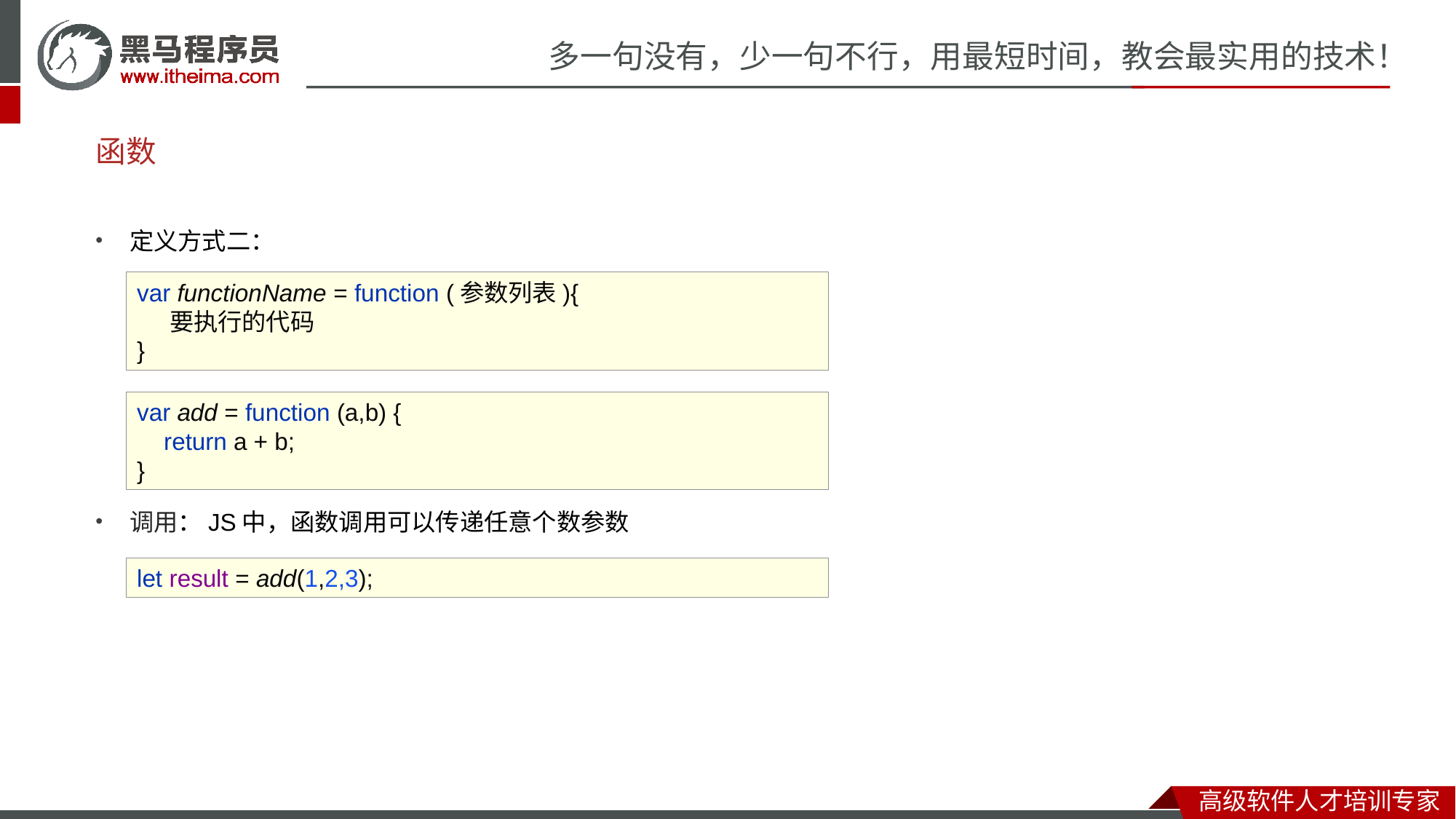

# 函数
定义方式二：
var functionName = function (参数列表){
    要执行的代码
}
var add = function (a,b) {
    return a + b;
}
调用：JS中，函数调用可以传递任意个数参数
let result = add(1,2,3);